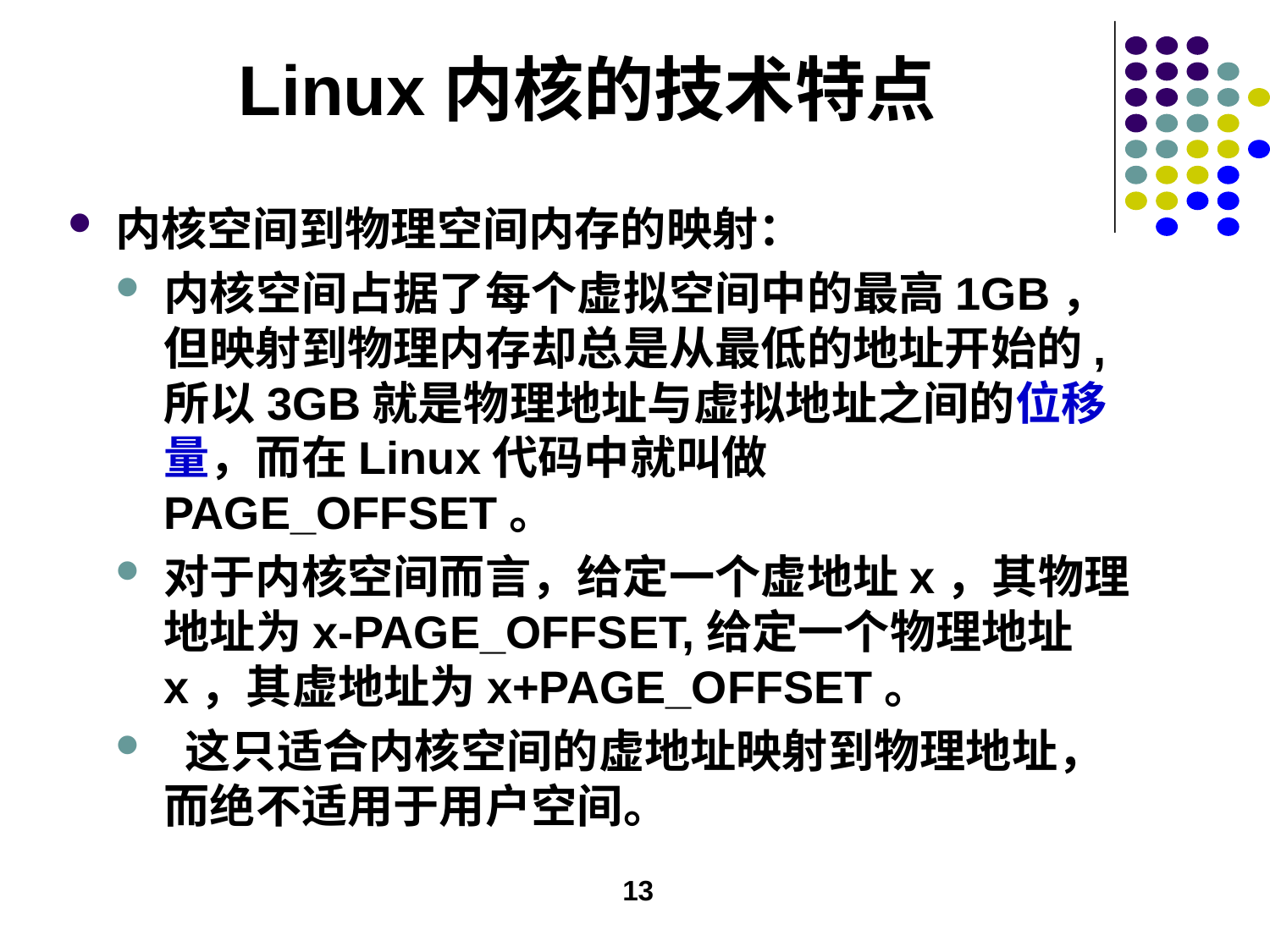

# Linux内核的技术特点
内核空间到物理空间内存的映射：
内核空间占据了每个虚拟空间中的最高1GB，但映射到物理内存却总是从最低的地址开始的,所以3GB就是物理地址与虚拟地址之间的位移量，而在Linux代码中就叫做PAGE_OFFSET。
对于内核空间而言，给定一个虚地址x，其物理地址为x-PAGE_OFFSET,给定一个物理地址x，其虚地址为x+PAGE_OFFSET。
 这只适合内核空间的虚地址映射到物理地址，而绝不适用于用户空间。

13